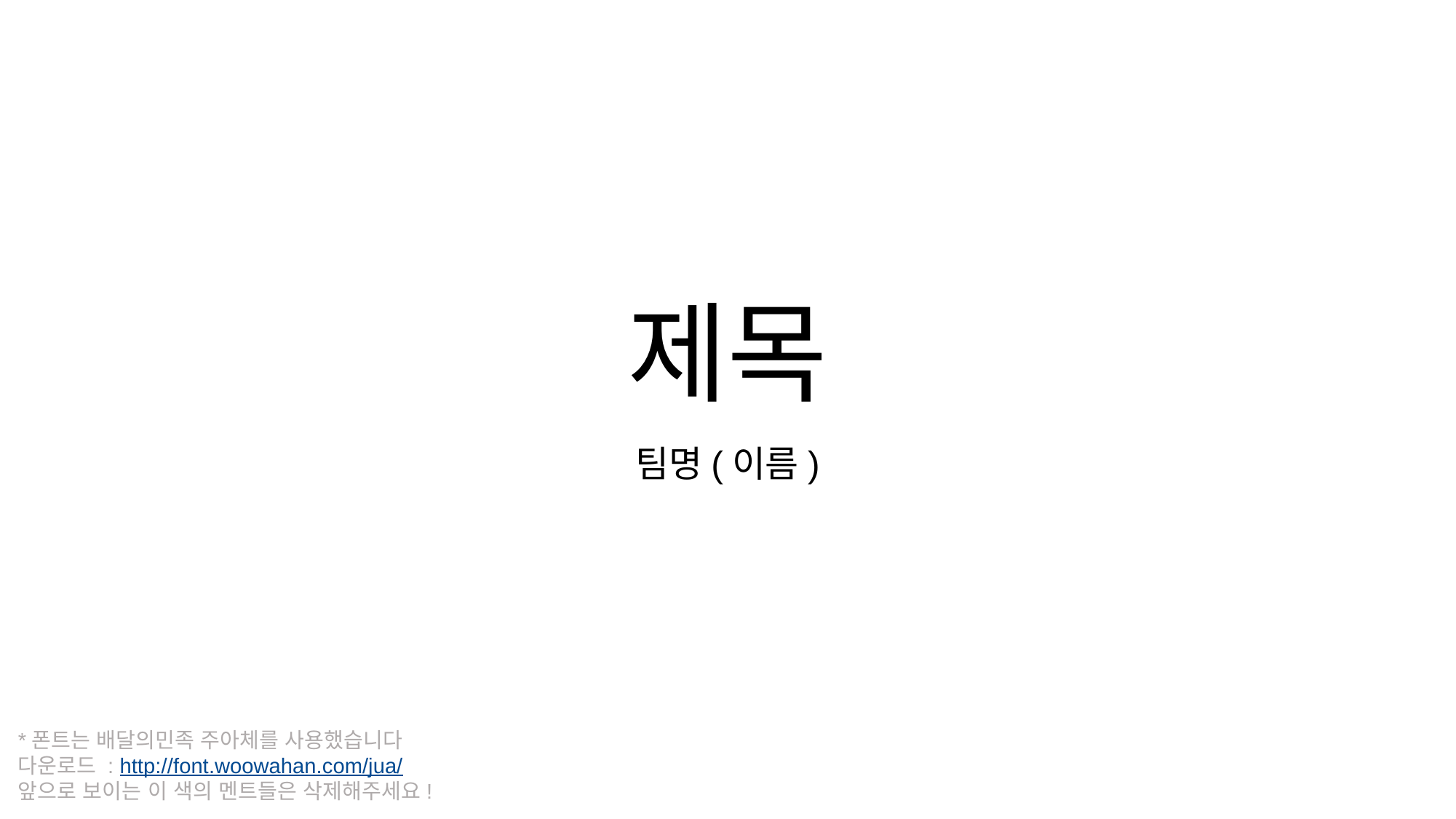

제목
팀명(이름)
*폰트는 배달의민족 주아체를 사용했습니다
다운로드 : http://font.woowahan.com/jua/
앞으로 보이는 이 색의 멘트들은 삭제해주세요!